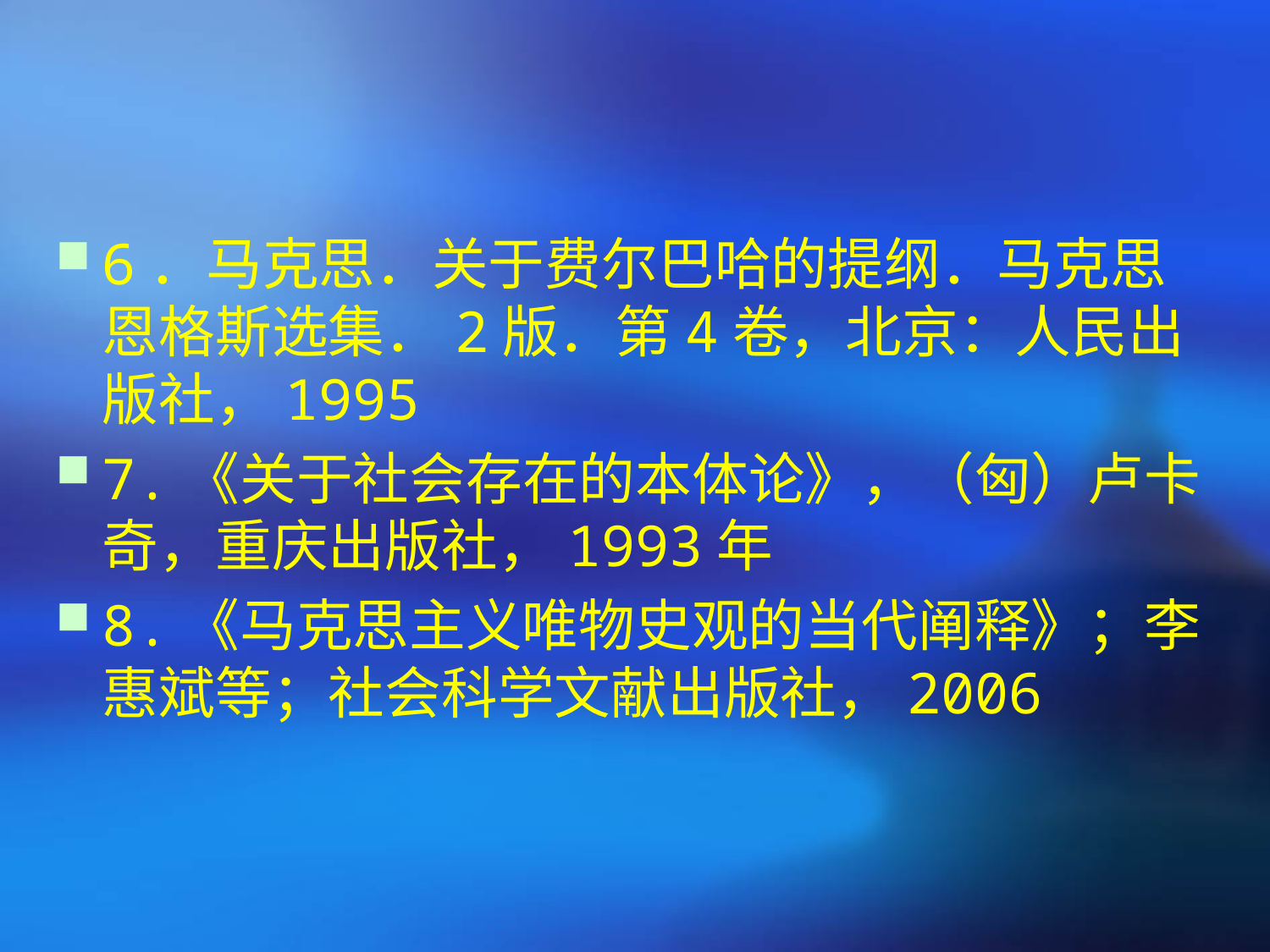

6．马克思．关于费尔巴哈的提纲．马克思恩格斯选集．2版．第4卷，北京：人民出版社，1995
7.《关于社会存在的本体论》，（匈）卢卡奇，重庆出版社，1993年
8.《马克思主义唯物史观的当代阐释》；李惠斌等；社会科学文献出版社，2006